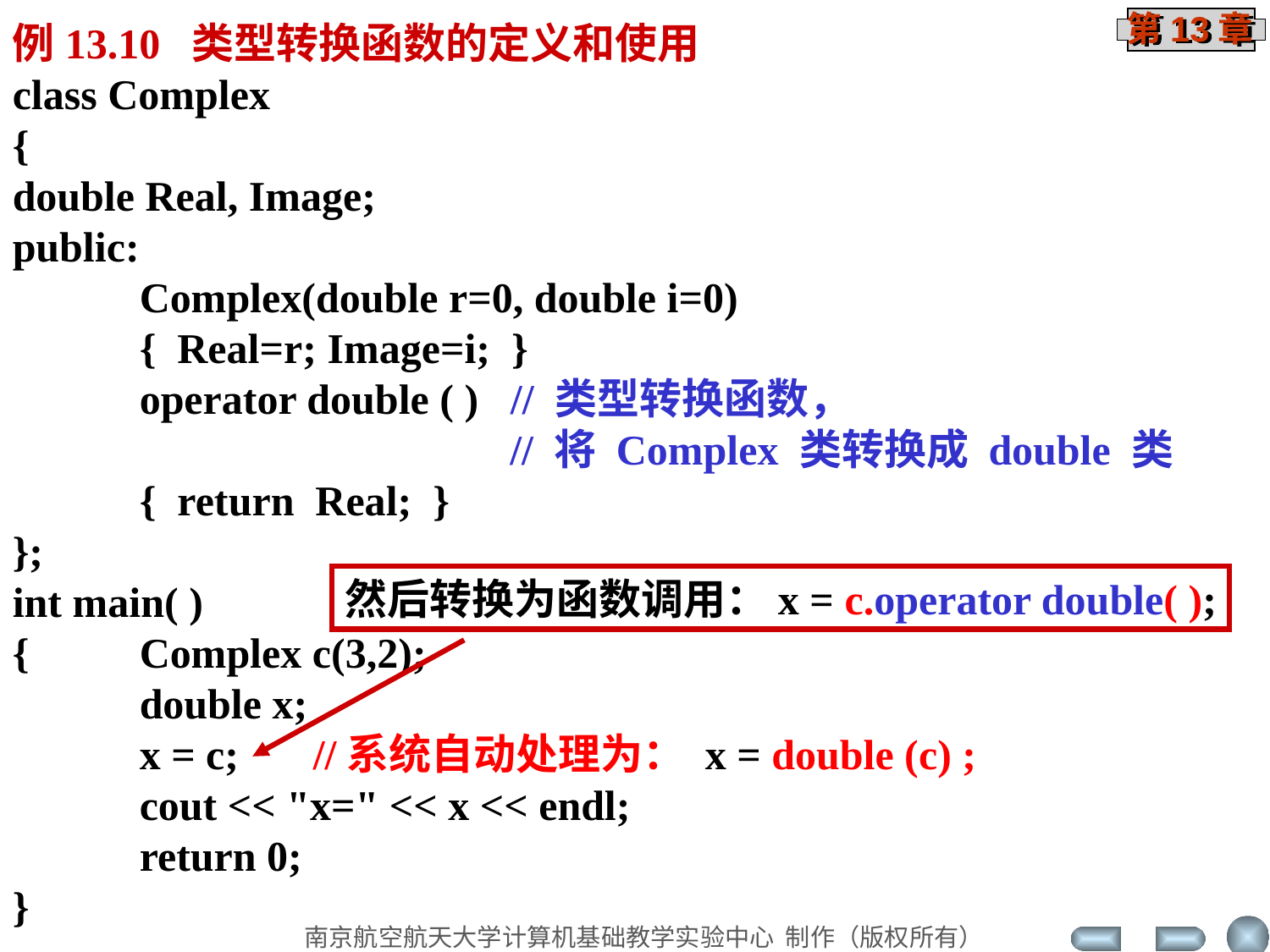

例13.10  类型转换函数的定义和使用
class Complex
{
double Real, Image;
public:
	Complex(double r=0, double i=0)
	{  Real=r; Image=i;  }
	operator double ( )   // 类型转换函数，
                                               // 将 Complex 类转换成 double 类
	{  return  Real;  }
};
int main( )
{ 	Complex c(3,2);
	double x;
	x = c;       //系统自动处理为： x = double (c) ;
 	cout << "x=" << x << endl;
	return 0;
}
然后转换为函数调用：x = c.operator double( );